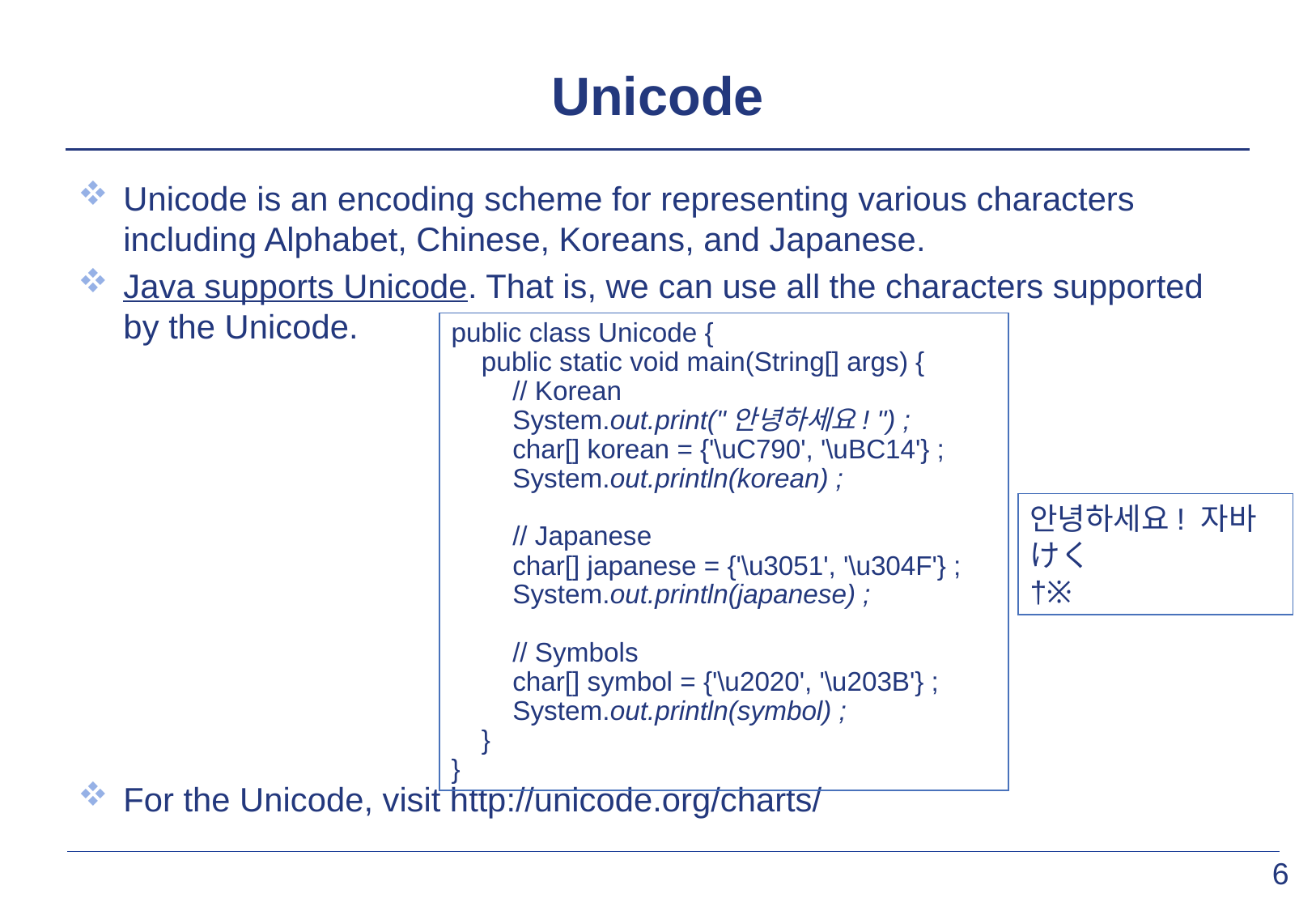

# Unicode
Unicode is an encoding scheme for representing various characters including Alphabet, Chinese, Koreans, and Japanese.
Java supports Unicode. That is, we can use all the characters supported by the Unicode.

For the Unicode, visit http://unicode.org/charts/
public class Unicode {
	public static void main(String[] args) {
		// Korean
		System.out.print("안녕하세요! ") ;
		char[] korean = {'\uC790', '\uBC14'} ;
		System.out.println(korean) ;

		// Japanese
		char[] japanese = {'\u3051', '\u304F'} ;
		System.out.println(japanese) ;

		// Symbols
		char[] symbol = {'\u2020', '\u203B'} ;
		System.out.println(symbol) ;
	}
}
안녕하세요! 자바
けく
†※